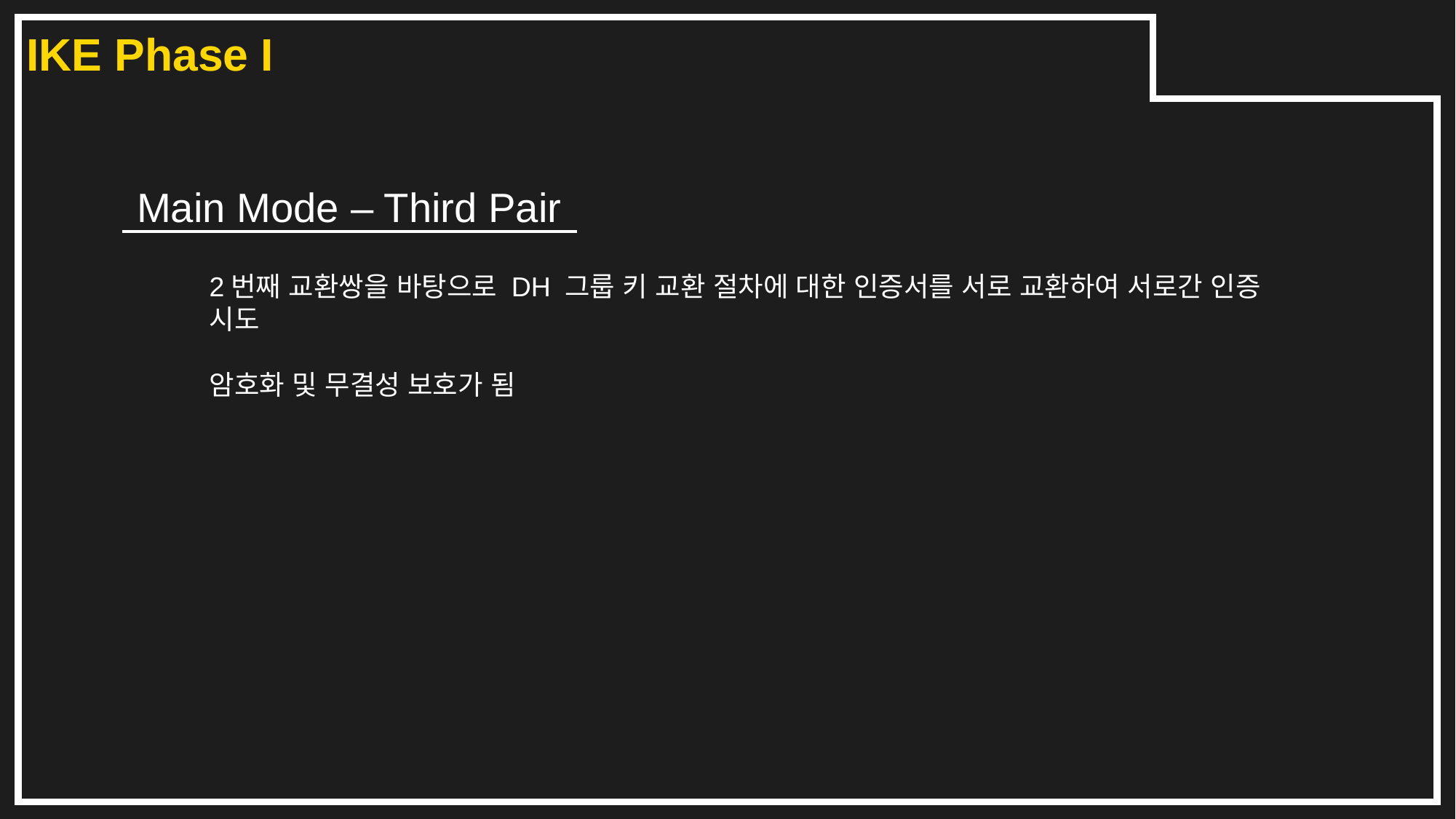

IKE Phase I
Main Mode – Third Pair
2번째 교환쌍을 바탕으로 DH 그룹 키 교환 절차에 대한 인증서를 서로 교환하여 서로간 인증 시도
암호화 및 무결성 보호가 됨